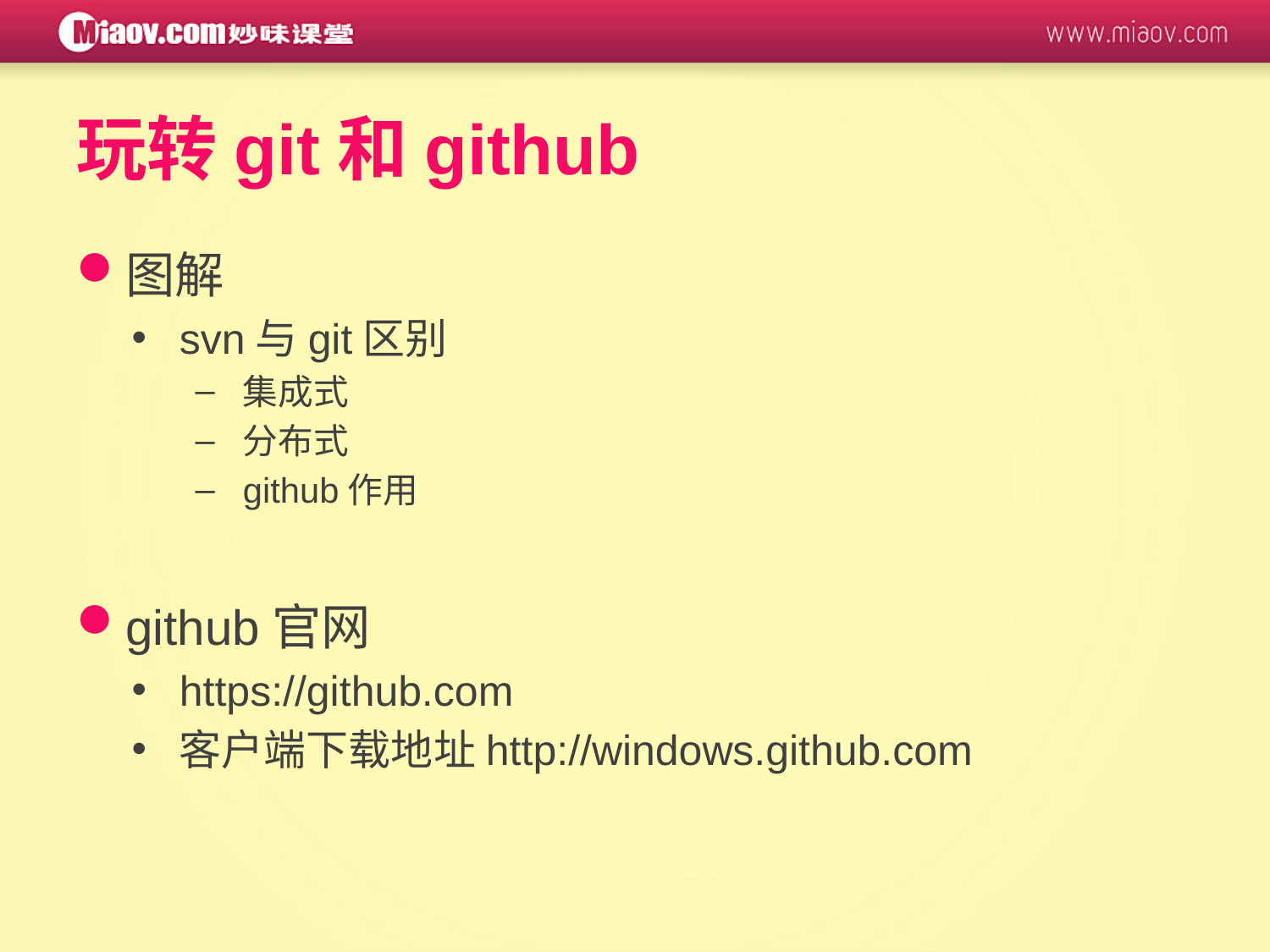

# 玩转git和github
图解
svn与git区别
集成式
分布式
github作用

github官网
https://github.com
客户端下载地址http://windows.github.com